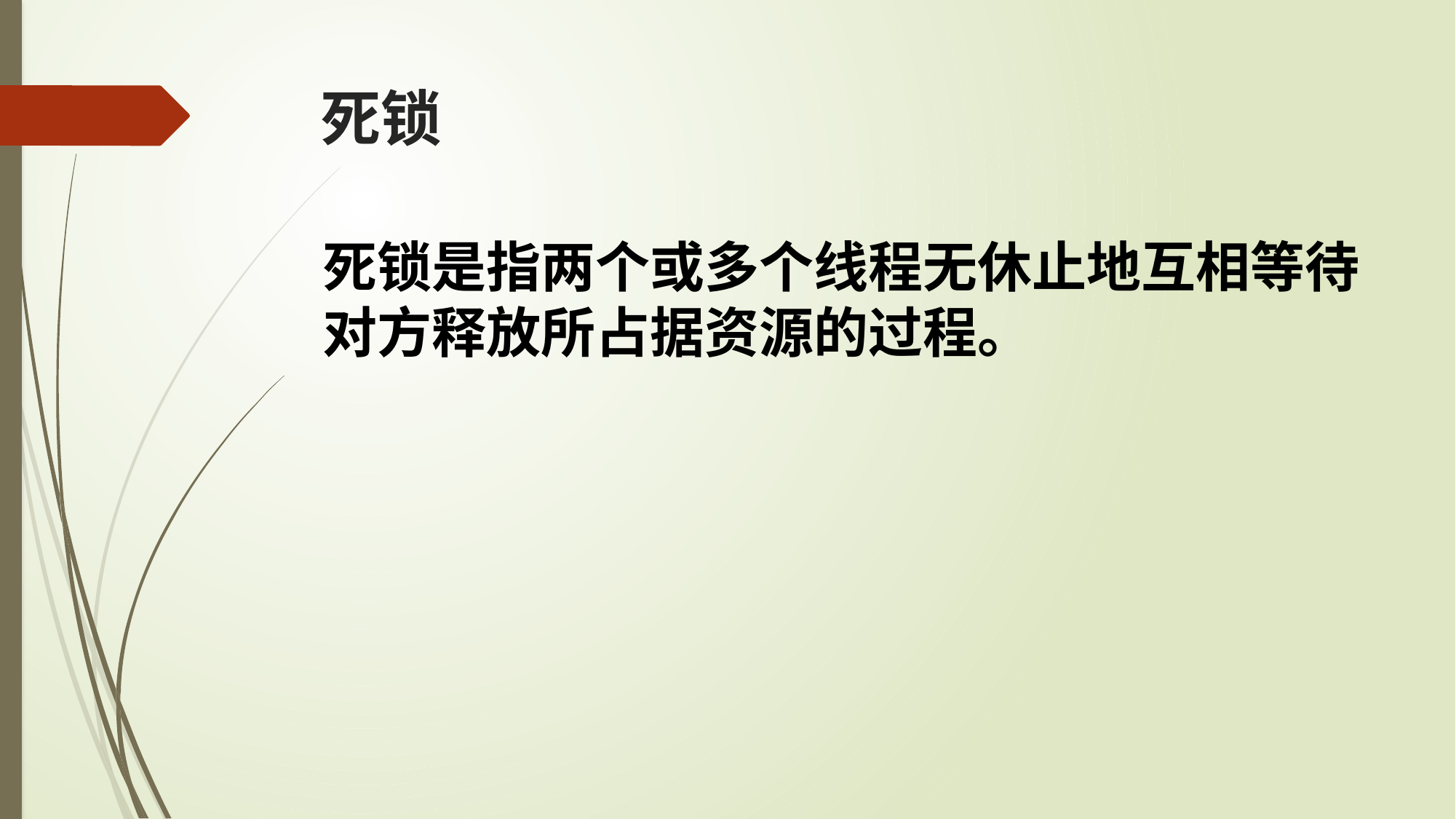

# 死锁
死锁是指两个或多个线程无休止地互相等待
对方释放所占据资源的过程。